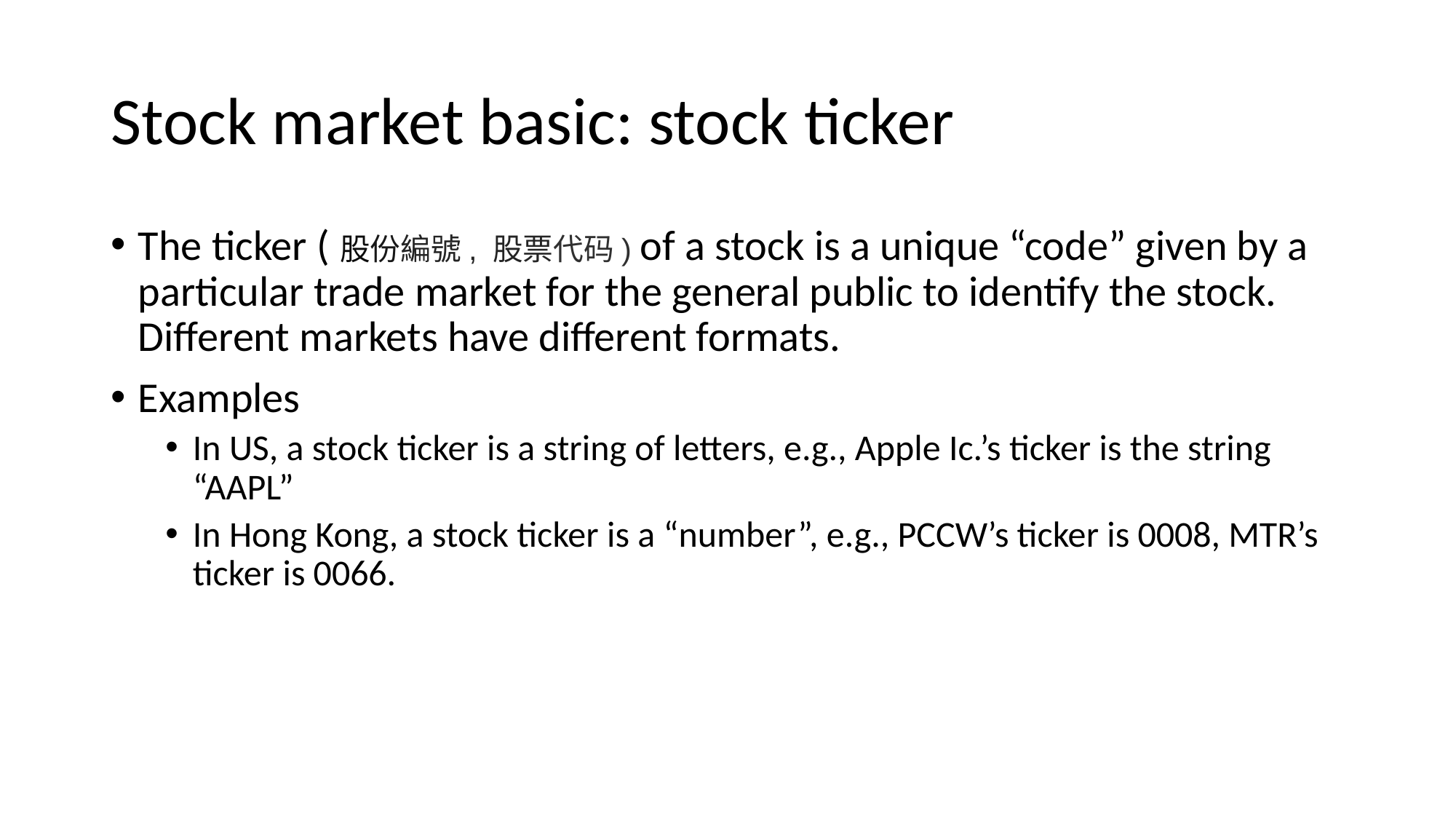

# Stock market basic: stock ticker
The ticker (股份編號, 股票代码) of a stock is a unique “code” given by a particular trade market for the general public to identify the stock.  Different markets have different formats.
Examples
In US, a stock ticker is a string of letters, e.g., Apple Ic.’s ticker is the string “AAPL”
In Hong Kong, a stock ticker is a “number”, e.g., PCCW’s ticker is 0008, MTR’s ticker is 0066.